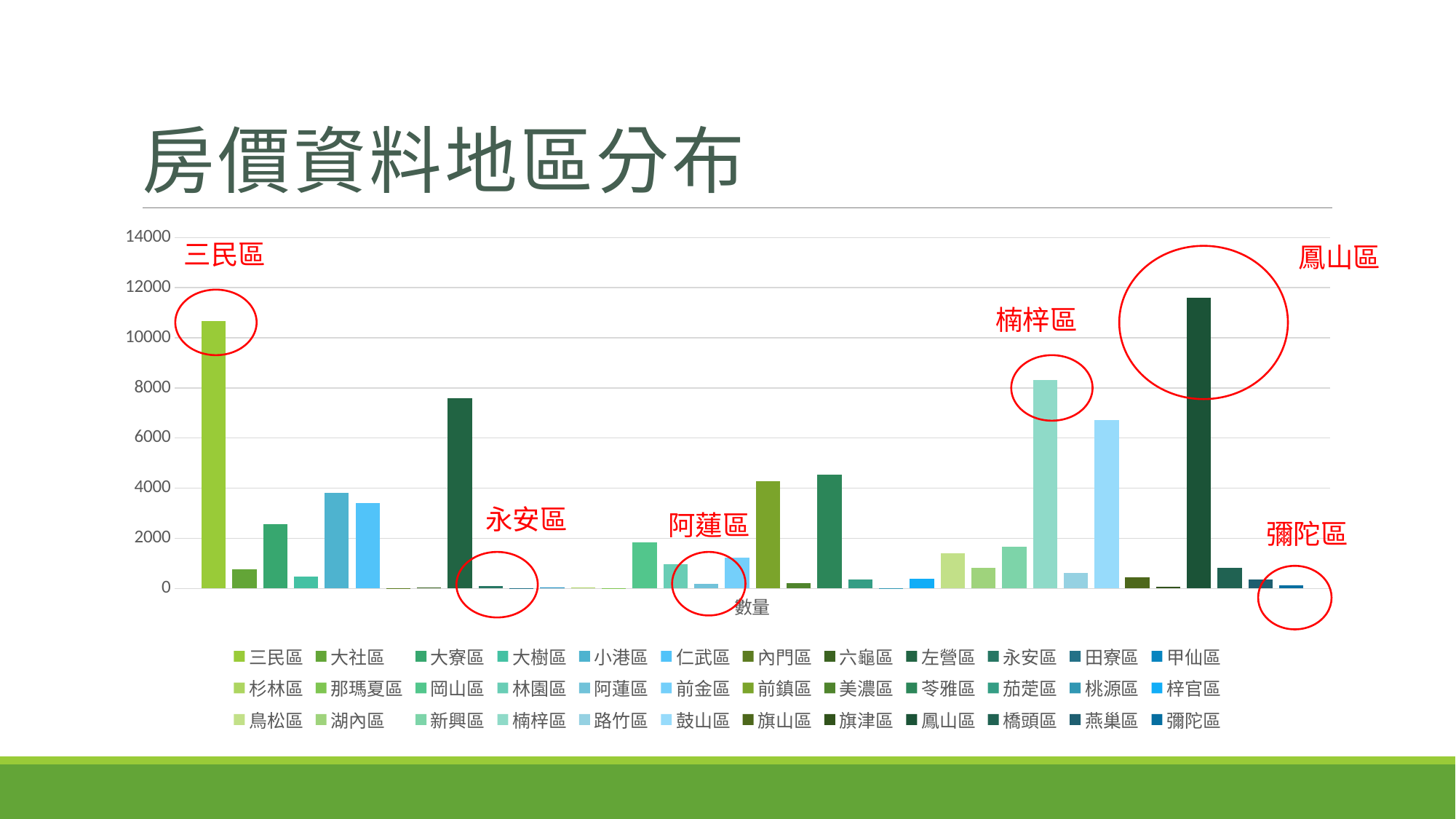

# 房價資料地區分布

### Chart

| Category | 三民區 | 大社區 | 大寮區 | 大樹區 | 小港區 | 仁武區 | 內門區 | 六龜區 | 左營區 | 永安區 | 田寮區 | 甲仙區 | 杉林區 | 那瑪夏區 | 岡山區 | 林園區 | 阿蓮區 | 前金區 | 前鎮區 | 美濃區 | 苓雅區 | 茄萣區 | 桃源區 | 梓官區 | 鳥松區 | 湖內區 | 新興區 | 楠梓區 | 路竹區 | 鼓山區 | 旗山區 | 旗津區 | 鳳山區 | 橋頭區 | 燕巢區 | 彌陀區 |
|---|---|---|---|---|---|---|---|---|---|---|---|---|---|---|---|---|---|---|---|---|---|---|---|---|---|---|---|---|---|---|---|---|---|---|---|---|
| 數量 | 10678.0 | 759.0 | 2559.0 | 487.0 | 3814.0 | 3406.0 | 13.0 | 41.0 | 7585.0 | 86.0 | 1.0 | 44.0 | 23.0 | 1.0 | 1849.0 | 981.0 | 188.0 | 1230.0 | 4262.0 | 217.0 | 4527.0 | 361.0 | 2.0 | 393.0 | 1410.0 | 831.0 | 1676.0 | 8312.0 | 630.0 | 6726.0 | 439.0 | 67.0 | 11587.0 | 830.0 | 345.0 | 121.0 |
三民區
鳳山區

楠梓區

永安區
阿蓮區
彌陀區